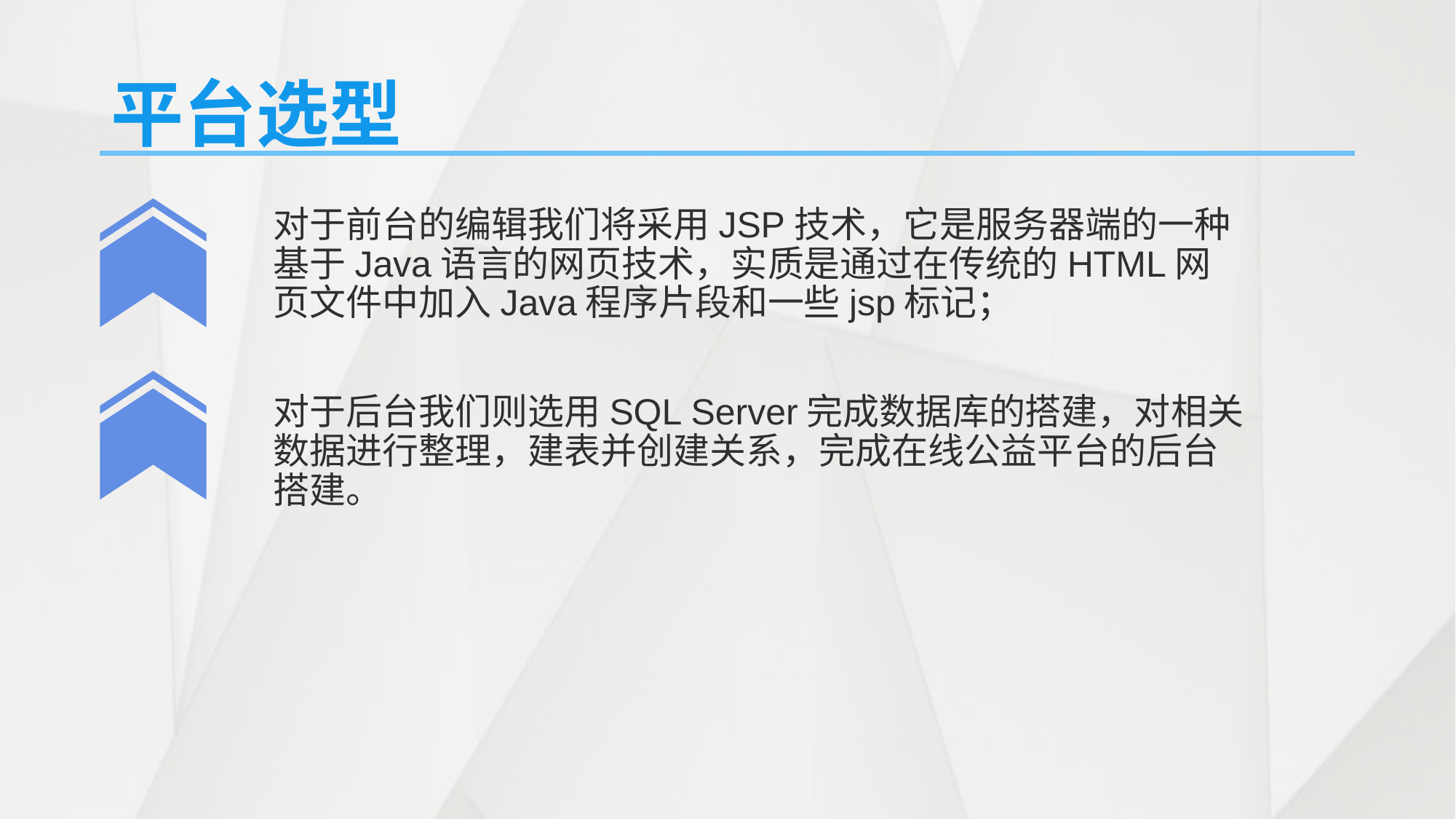

# 平台选型

对于前台的编辑我们将采用JSP技术，它是服务器端的一种基于Java语言的网页技术，实质是通过在传统的HTML网页文件中加入Java程序片段和一些jsp标记；

对于后台我们则选用SQL Server完成数据库的搭建，对相关数据进行整理，建表并创建关系，完成在线公益平台的后台搭建。